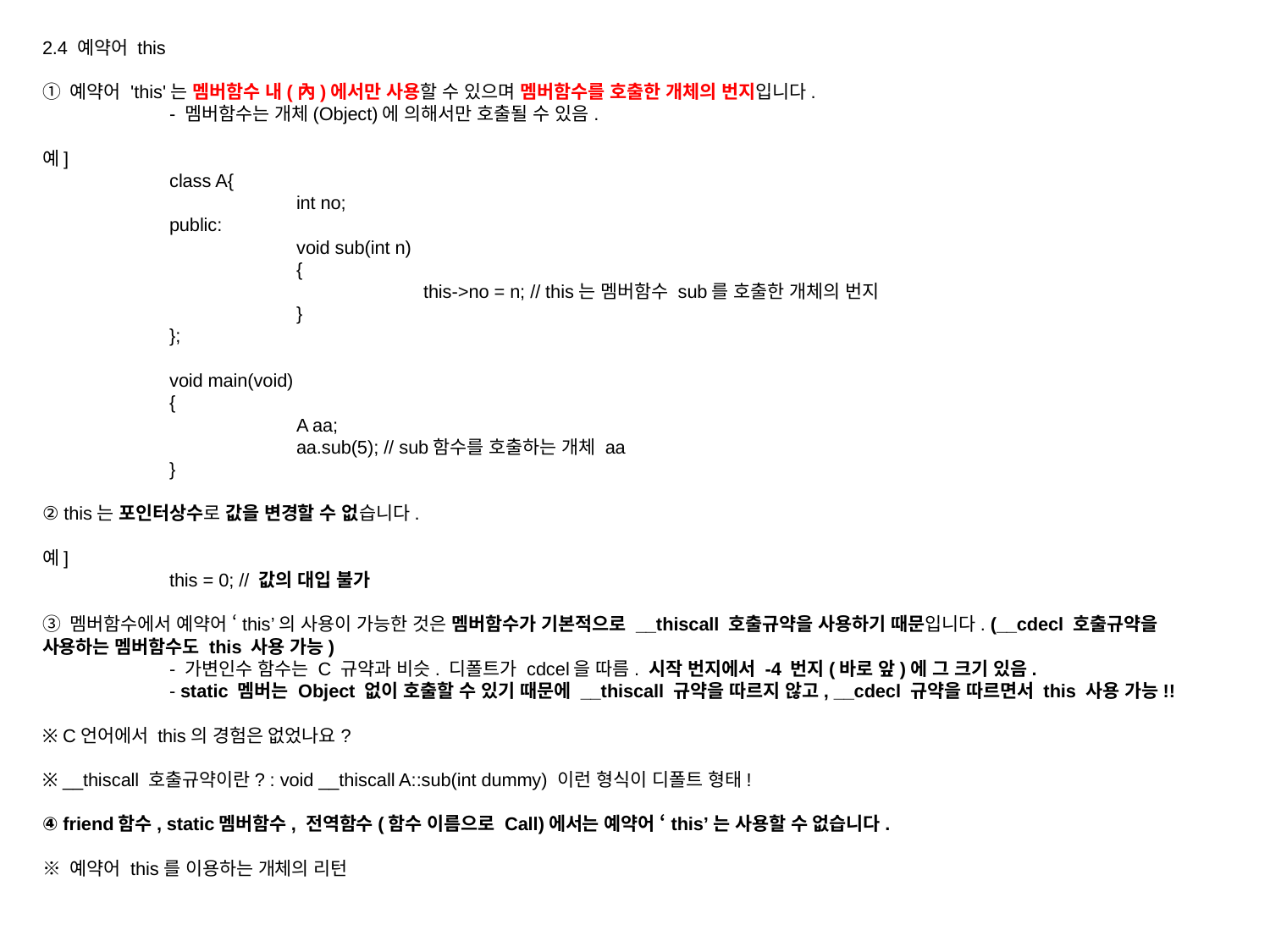

2.4 예약어 this

① 예약어 'this'는 멤버함수 내(內)에서만 사용할 수 있으며 멤버함수를 호출한 개체의 번지입니다.
	- 멤버함수는 개체(Object)에 의해서만 호출될 수 있음.

예]
	class A{
		int no;
	public:
		void sub(int n)
		{
			this->no = n; // this는 멤버함수 sub를 호출한 개체의 번지
		}
	};

	void main(void)
	{
		A aa;
		aa.sub(5); // sub함수를 호출하는 개체 aa
	}

② this는 포인터상수로 값을 변경할 수 없습니다.

예]
	this = 0; // 값의 대입 불가

③ 멤버함수에서 예약어 ‘this’의 사용이 가능한 것은 멤버함수가 기본적으로 __thiscall 호출규약을 사용하기 때문입니다. (__cdecl 호출규약을 사용하는 멤버함수도 this 사용 가능)
 	- 가변인수 함수는 C 규약과 비슷. 디폴트가 cdcel을 따름. 시작 번지에서 -4 번지(바로 앞)에 그 크기 있음.
	- static 멤버는 Object 없이 호출할 수 있기 때문에 __thiscall 규약을 따르지 않고, __cdecl 규약을 따르면서 this 사용 가능!!

※ C언어에서 this의 경험은 없었나요?

※ __thiscall 호출규약이란? : void __thiscall A::sub(int dummy) 이런 형식이 디폴트 형태!

④ friend함수, static멤버함수, 전역함수(함수 이름으로 Call)에서는 예약어 ‘this’는 사용할 수 없습니다.

※ 예약어 this를 이용하는 개체의 리턴